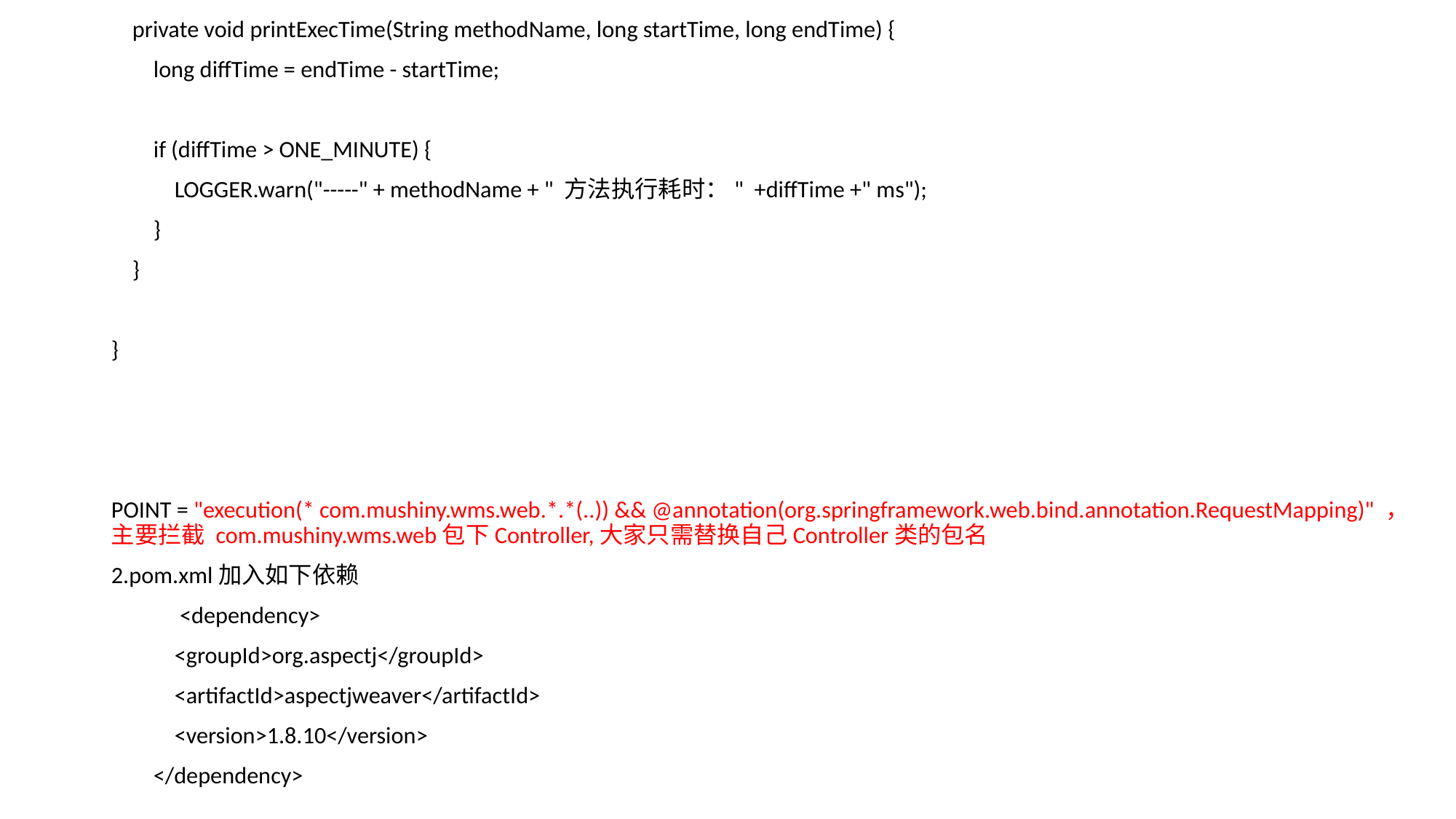

private void printExecTime(String methodName, long startTime, long endTime) {
        long diffTime = endTime - startTime;

        if (diffTime > ONE_MINUTE) {
            LOGGER.warn("-----" + methodName + " 方法执行耗时："  +diffTime +" ms");
        }
    }

}

POINT = "execution(* com.mushiny.wms.web.*.*(..)) && @annotation(org.springframework.web.bind.annotation.RequestMapping)" ，主要拦截 com.mushiny.wms.web包下Controller,大家只需替换自己Controller类的包名
2.pom.xml加入如下依赖
             <dependency>
            <groupId>org.aspectj</groupId>
            <artifactId>aspectjweaver</artifactId>
            <version>1.8.10</version>
        </dependency>